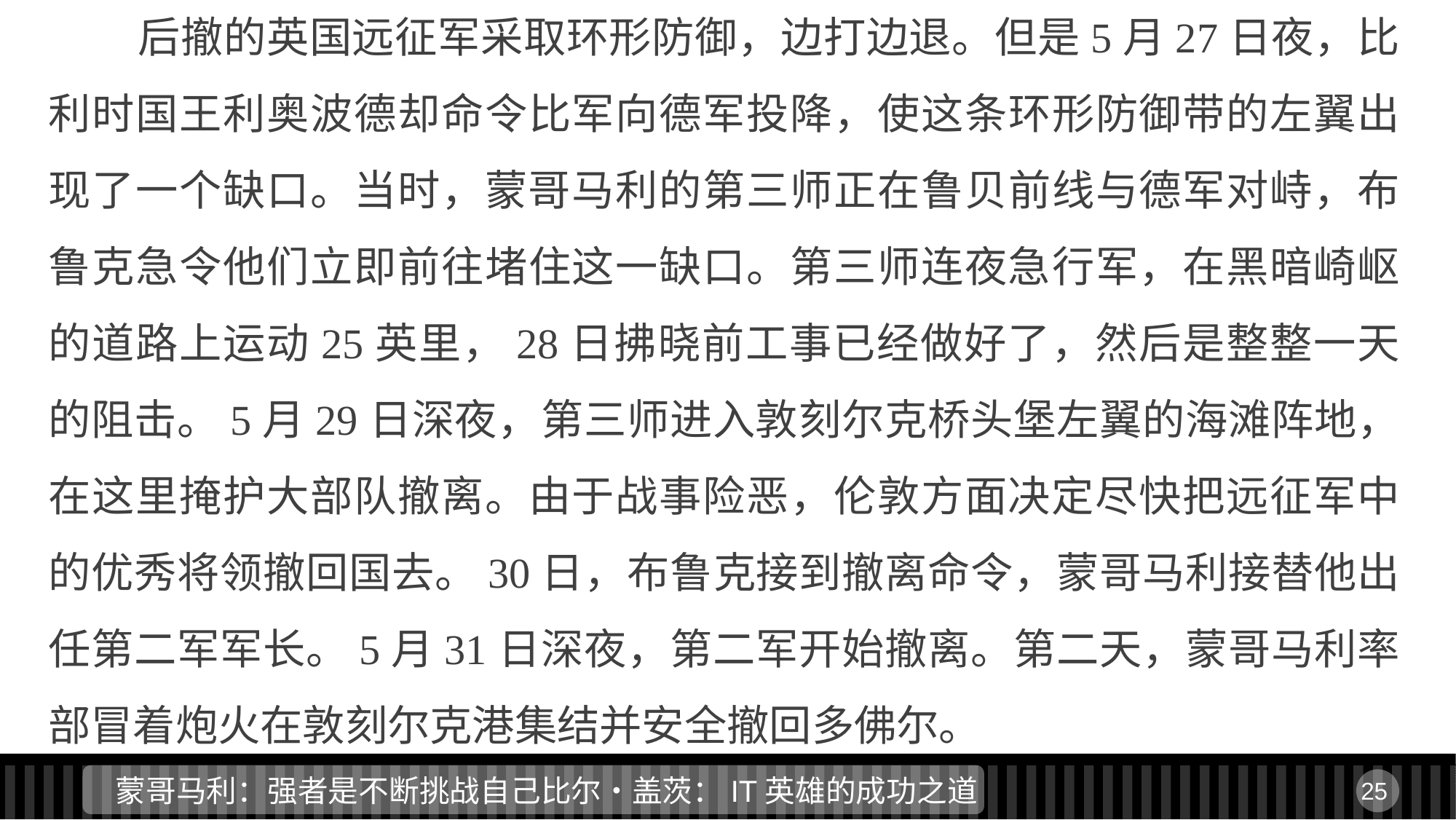

后撤的英国远征军采取环形防御，边打边退。但是5月27日夜，比利时国王利奥波德却命令比军向德军投降，使这条环形防御带的左翼出现了一个缺口。当时，蒙哥马利的第三师正在鲁贝前线与德军对峙，布鲁克急令他们立即前往堵住这一缺口。第三师连夜急行军，在黑暗崎岖的道路上运动25英里，28日拂晓前工事已经做好了，然后是整整一天的阻击。5月29日深夜，第三师进入敦刻尔克桥头堡左翼的海滩阵地，在这里掩护大部队撤离。由于战事险恶，伦敦方面决定尽快把远征军中的优秀将领撤回国去。30日，布鲁克接到撤离命令，蒙哥马利接替他出任第二军军长。5月31日深夜，第二军开始撤离。第二天，蒙哥马利率部冒着炮火在敦刻尔克港集结并安全撤回多佛尔。